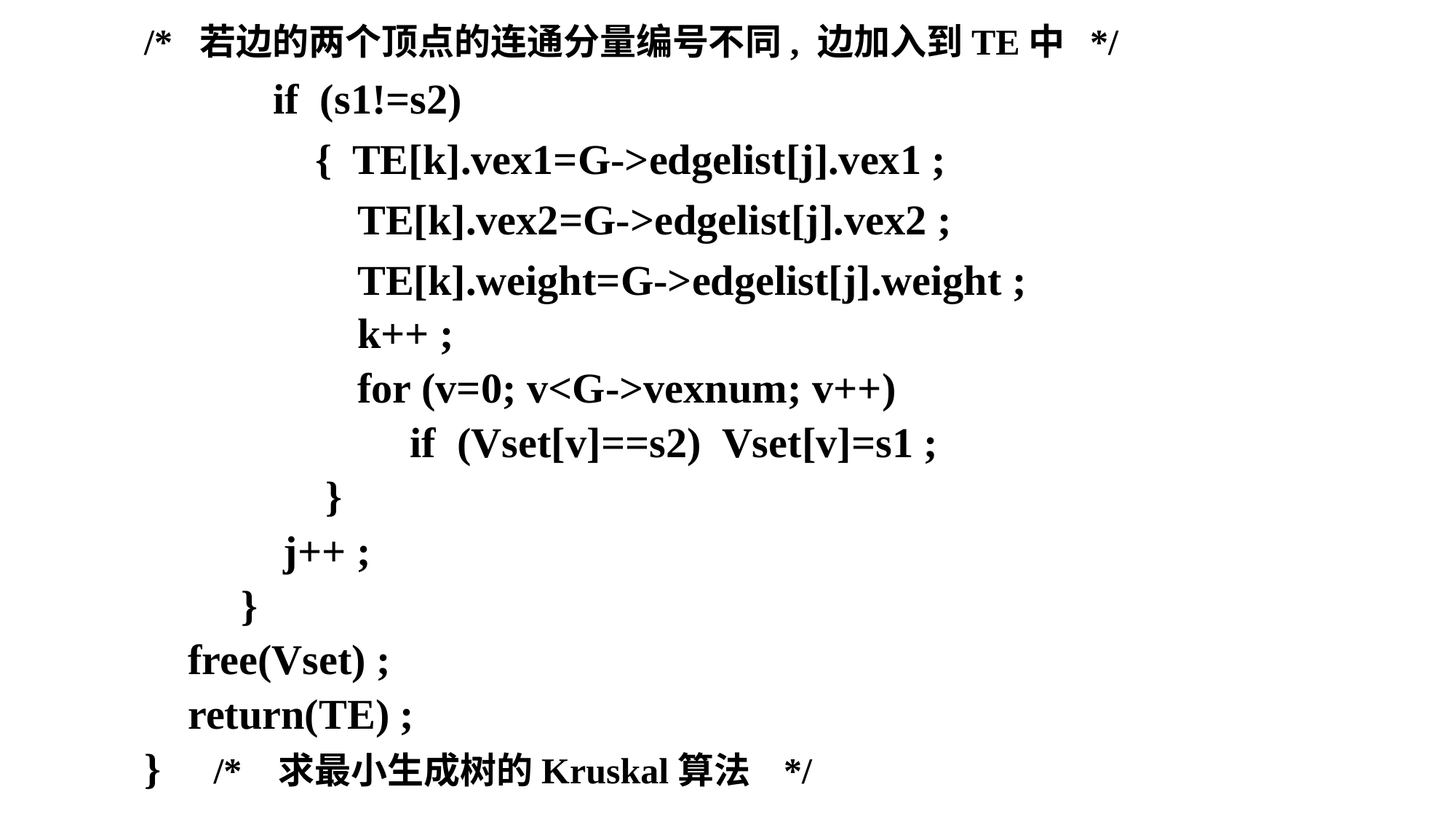

/*  若边的两个顶点的连通分量编号不同, 边加入到TE中  */
if  (s1!=s2)
    {  TE[k].vex1=G->edgelist[j].vex1 ;
        TE[k].vex2=G->edgelist[j].vex2 ;
        TE[k].weight=G->edgelist[j].weight ;
        k++ ;
        for (v=0; v<G->vexnum; v++)
             if  (Vset[v]==s2)  Vset[v]=s1 ;
     }
 j++ ;
 }
free(Vset) ;
return(TE) ;
}     /*   求最小生成树的Kruskal算法   */